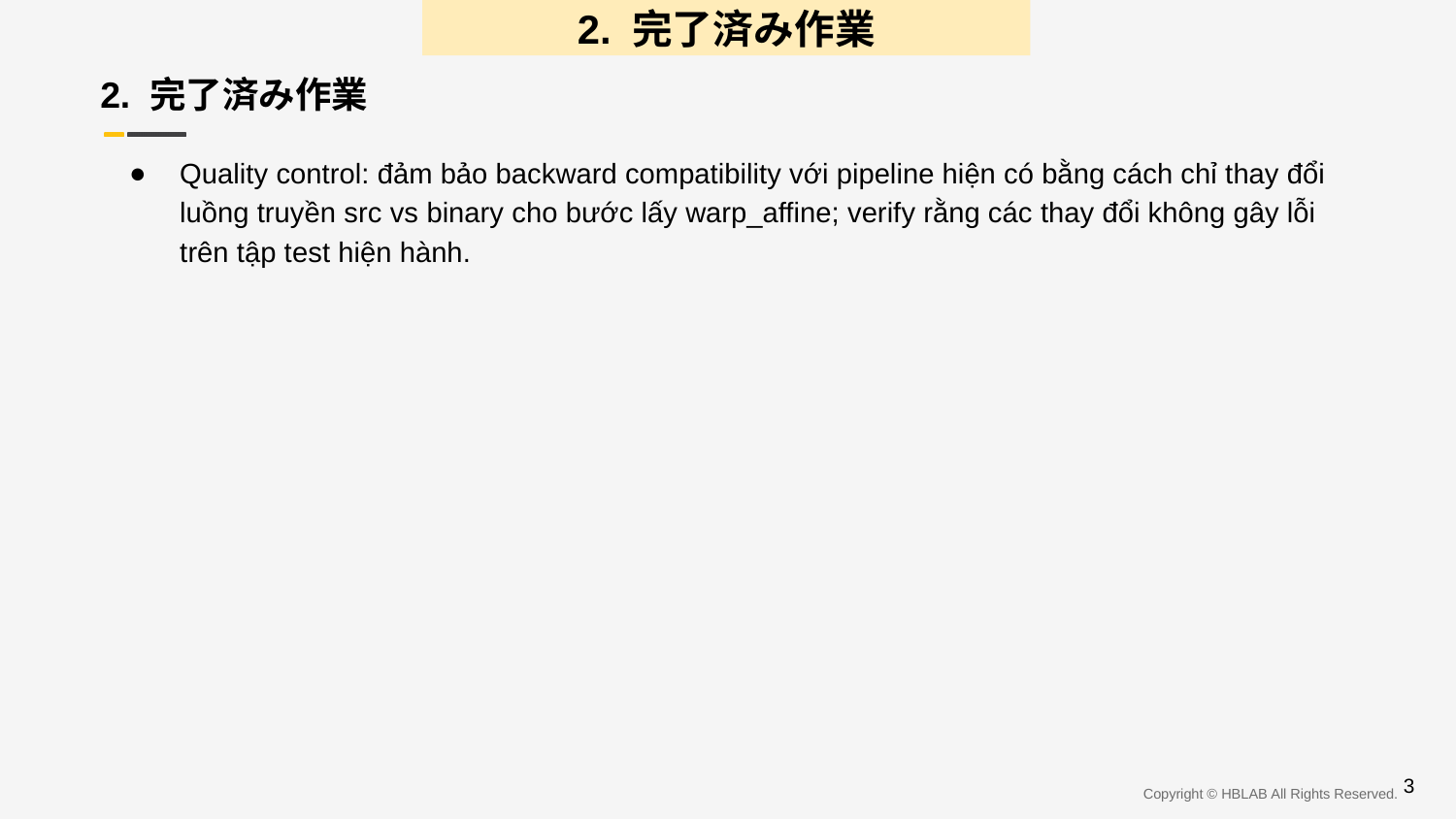

2. 完了済み作業
2. 完了済み作業
Quality control: đảm bảo backward compatibility với pipeline hiện có bằng cách chỉ thay đổi luồng truyền src vs binary cho bước lấy warp_affine; verify rằng các thay đổi không gây lỗi trên tập test hiện hành.
3